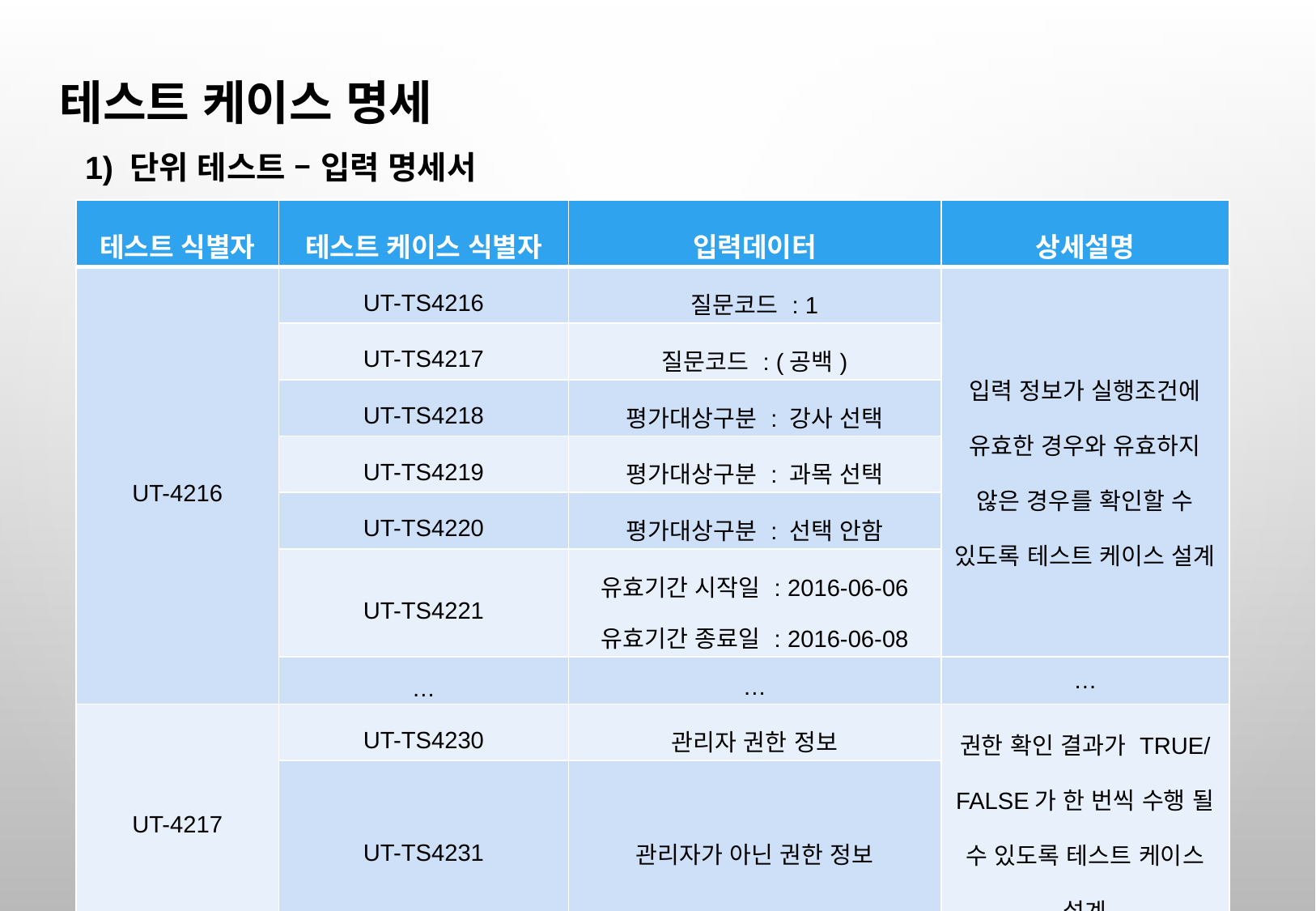

테스트 케이스 명세
1) 단위 테스트 – 입력 명세서

| 테스트 식별자 | 테스트 케이스 식별자 | 입력데이터 | 상세설명 |
| --- | --- | --- | --- |
| UT-4216 | UT-TS4216 | 질문코드 : 1 | 입력 정보가 실행조건에 유효한 경우와 유효하지 않은 경우를 확인할 수 있도록 테스트 케이스 설계 |
|  | UT-TS4217 | 질문코드 : (공백) |  |
|  | UT-TS4218 | 평가대상구분 : 강사 선택 |  |
|  | UT-TS4219 | 평가대상구분 : 과목 선택 |  |
|  | UT-TS4220 | 평가대상구분 : 선택 안함 |  |
|  | UT-TS4221 | 유효기간 시작일 : 2016-06-06 유효기간 종료일 : 2016-06-08 |  |
|  | … | … | … |
| UT-4217 | UT-TS4230 | 관리자 권한 정보 | 권한 확인 결과가 TRUE/FALSE가 한 번씩 수행 될 수 있도록 테스트 케이스 설계 |
|  | UT-TS4231 | 관리자가 아닌 권한 정보 |  |
| … | … | … | … |
52